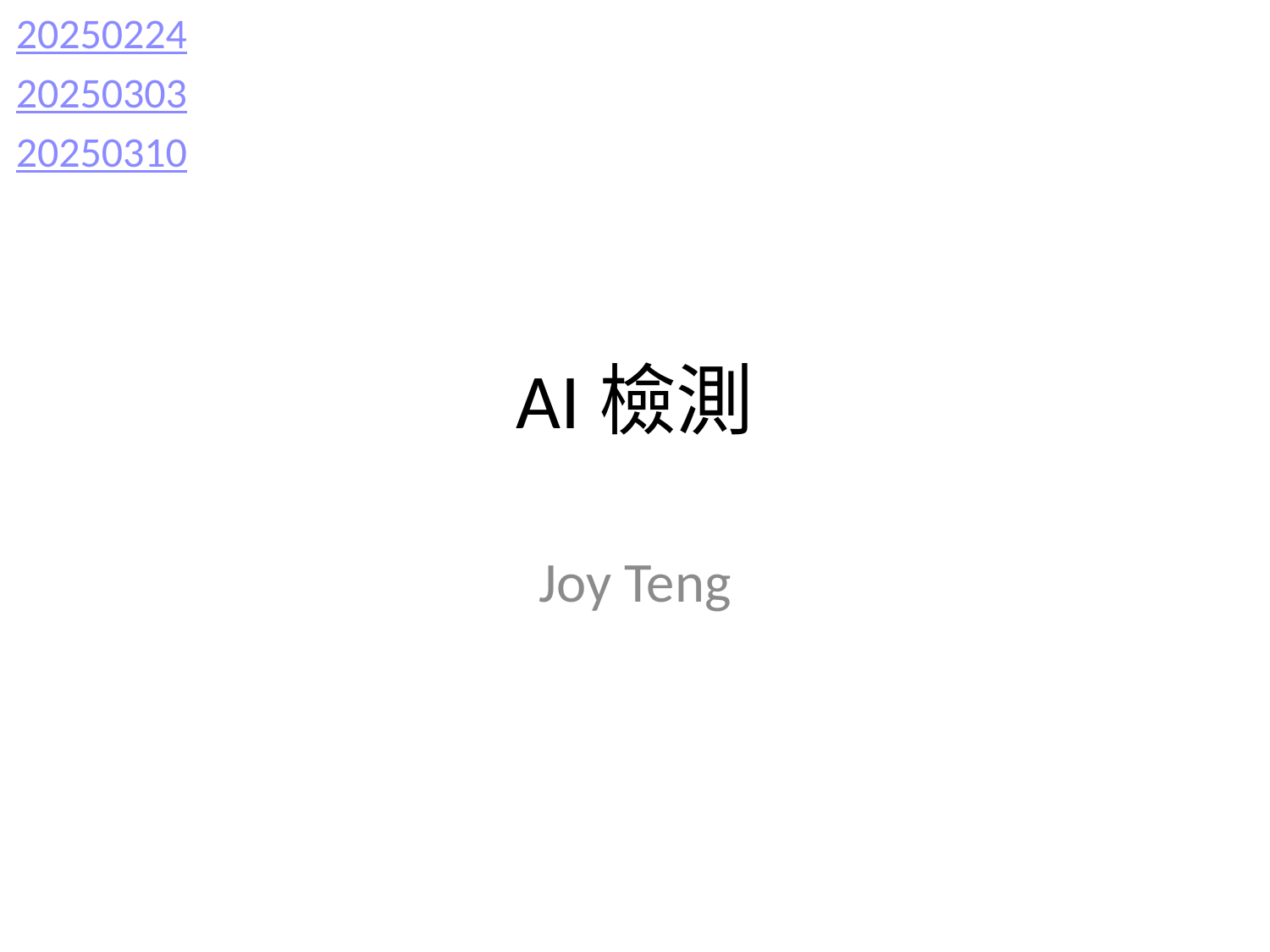

20250224
20250303
20250310
# AI檢測
Joy Teng